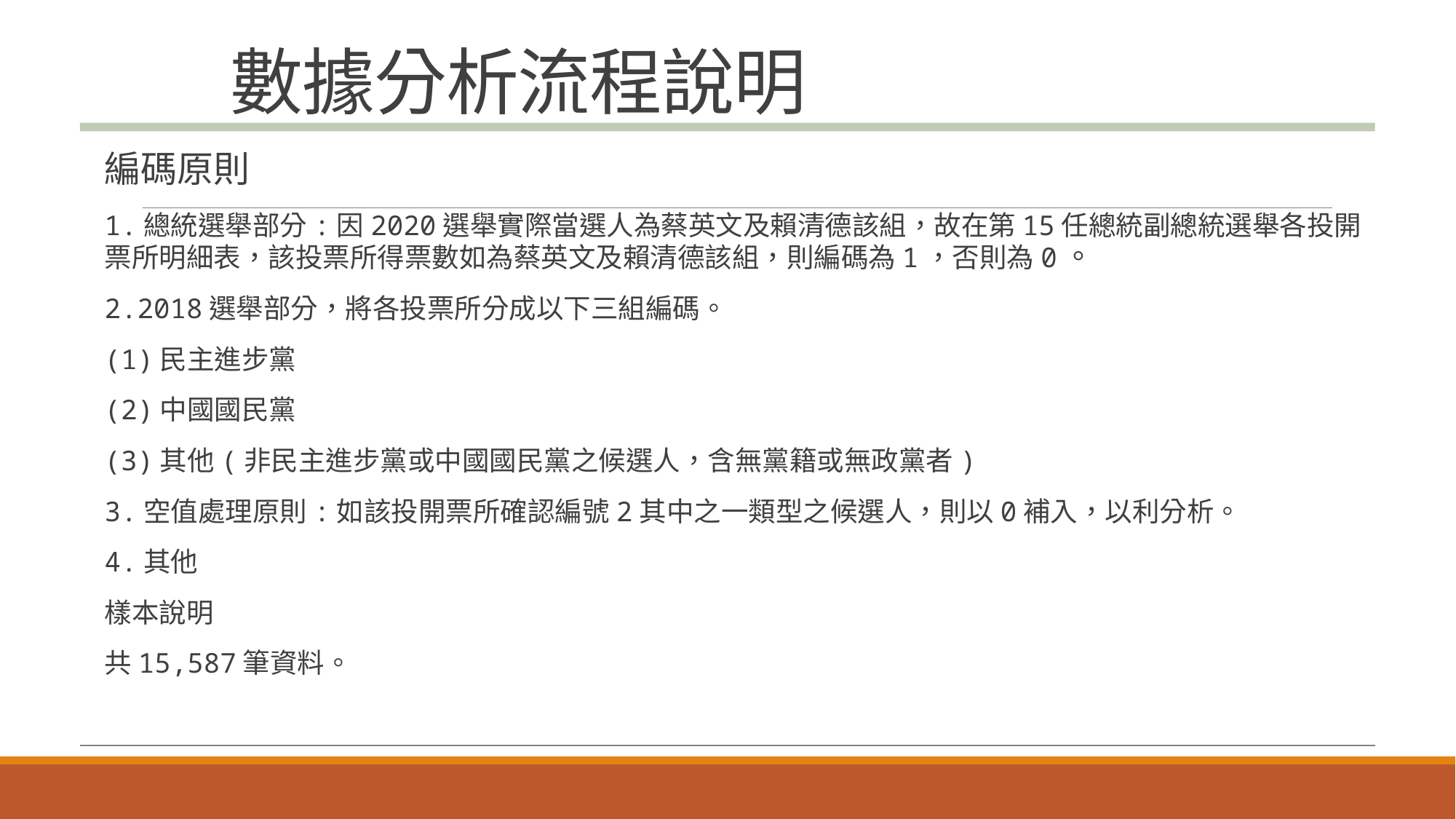

# 數據分析流程說明
編碼原則
1.總統選舉部分:因2020選舉實際當選人為蔡英文及賴清德該組，故在第15任總統副總統選舉各投開票所明細表，該投票所得票數如為蔡英文及賴清德該組，則編碼為1，否則為0。
2.2018選舉部分，將各投票所分成以下三組編碼。
(1)民主進步黨
(2)中國國民黨
(3)其他(非民主進步黨或中國國民黨之候選人，含無黨籍或無政黨者)
3.空值處理原則:如該投開票所確認編號2其中之一類型之候選人，則以0補入，以利分析。
4.其他
樣本說明
共15,587筆資料。